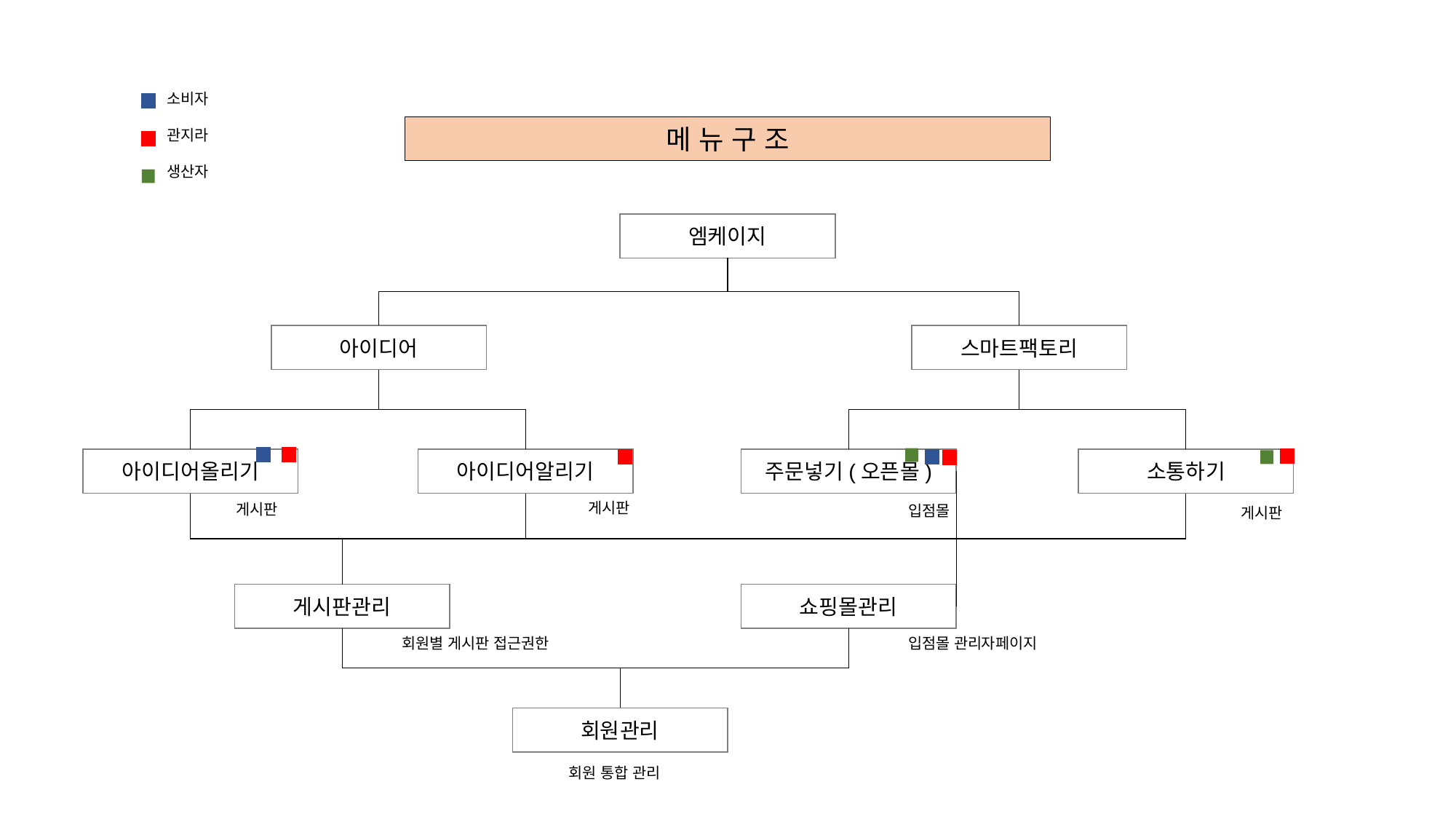

소비자
관지라

생산자

메 뉴 구 조

엠케이지
스마트팩토리
아이디어

아이디어올리기
아이디어알리기
주문넣기(오픈몰)
소통하기

게시판
게시판
입점몰
게시판
게시판관리
쇼핑몰관리
회원별 게시판 접근권한
입점몰 관리자페이지
회원관리
회원 통합 관리